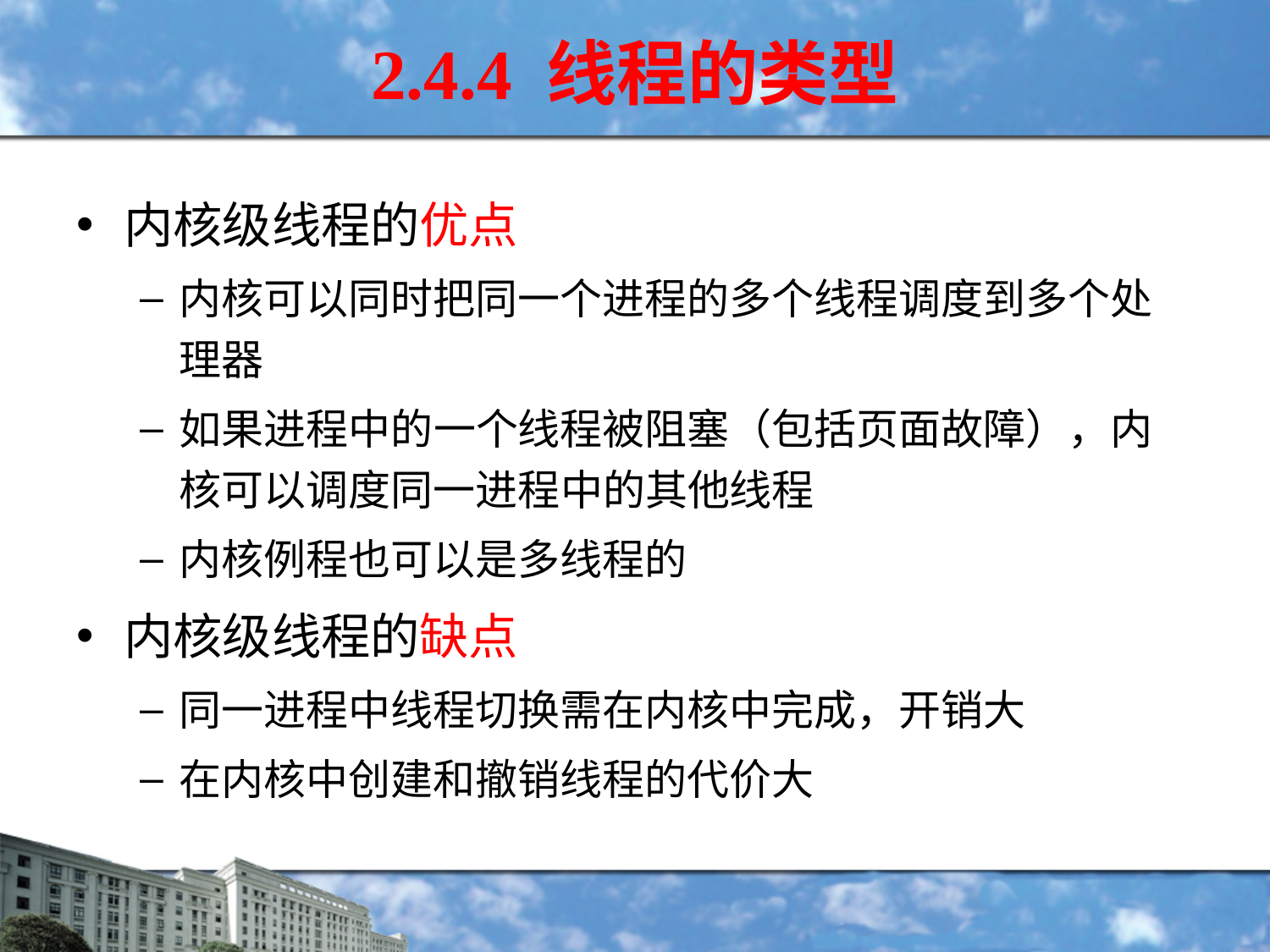

2.4.4 线程的类型
内核级线程的优点
内核可以同时把同一个进程的多个线程调度到多个处理器
如果进程中的一个线程被阻塞（包括页面故障），内核可以调度同一进程中的其他线程
内核例程也可以是多线程的
内核级线程的缺点
同一进程中线程切换需在内核中完成，开销大
在内核中创建和撤销线程的代价大